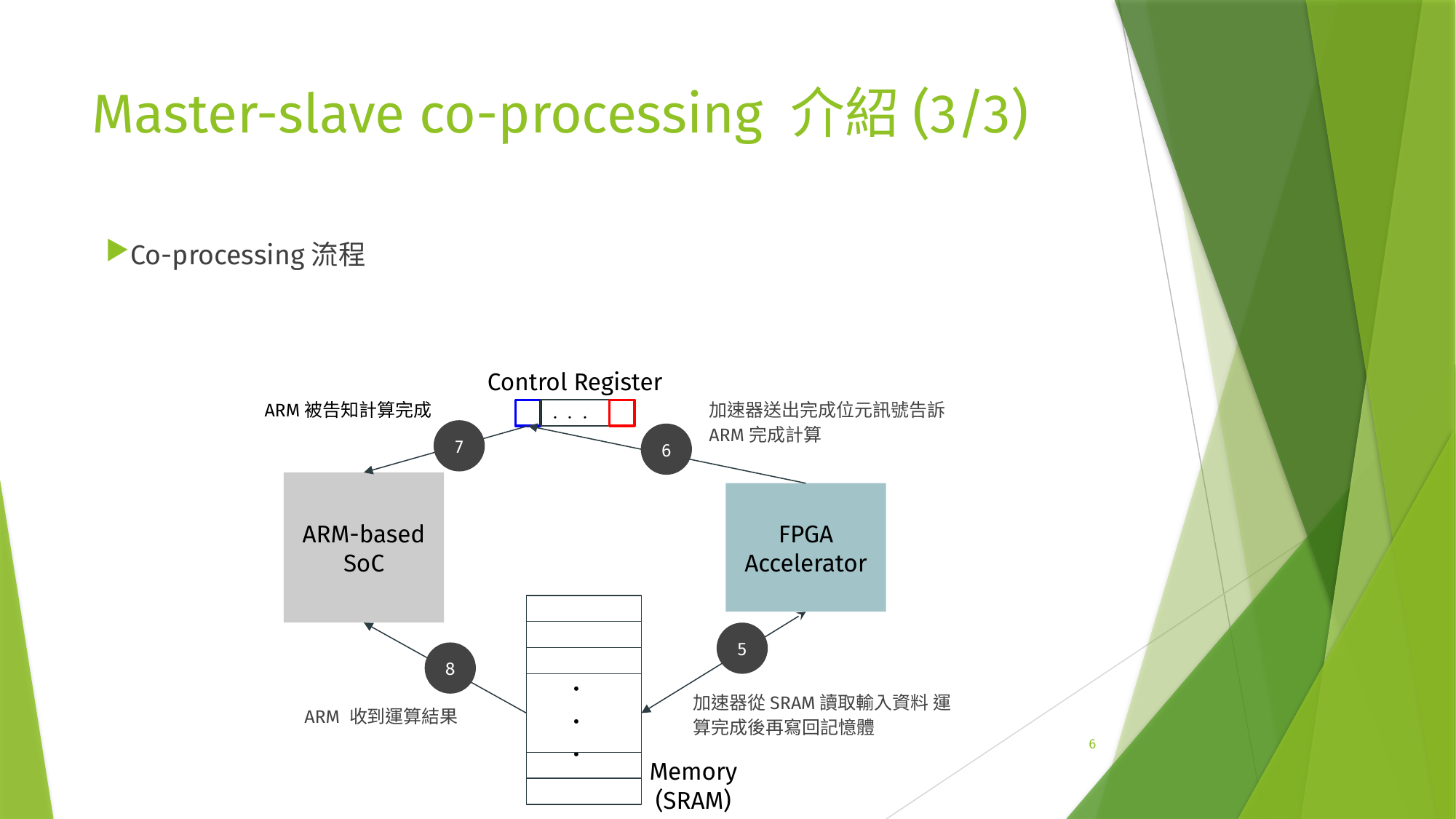

# Master-slave co-processing 介紹(3/3)
Co-processing流程

Control Register
ARM被告知計算完成
加速器送出完成位元訊號告訴 ARM完成計算

．．．

7
6
ARM-based
SoC
FPGA
Accelerator

．
．
．

5
8
加速器從SRAM讀取輸入資料 運算完成後再寫回記憶體
ARM 收到運算結果

Memory (SRAM)
6